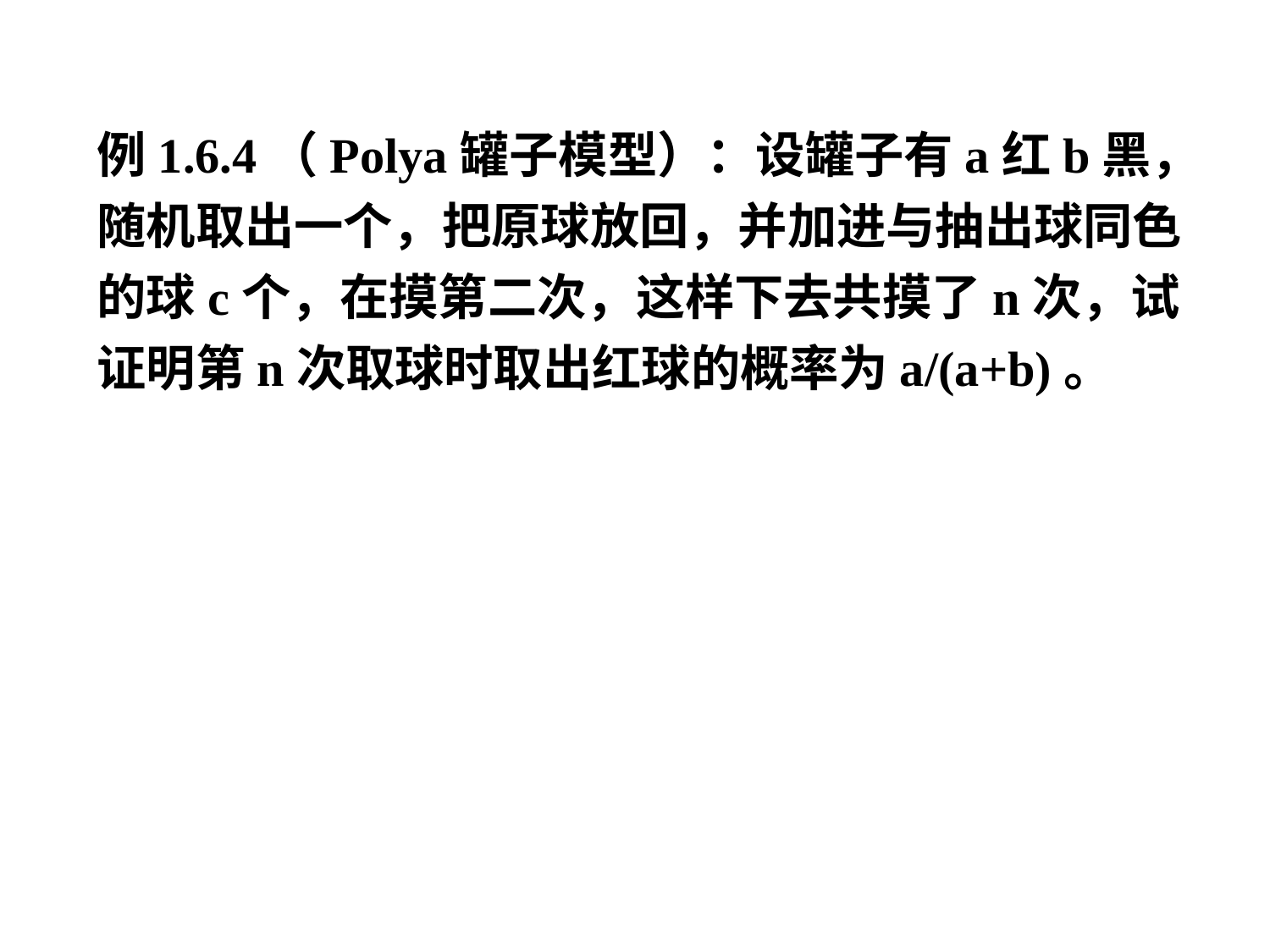

例1.6.4（Polya罐子模型）：设罐子有a红b黑，随机取出一个，把原球放回，并加进与抽出球同色的球c个，在摸第二次，这样下去共摸了n次，试证明第n次取球时取出红球的概率为a/(a+b)。